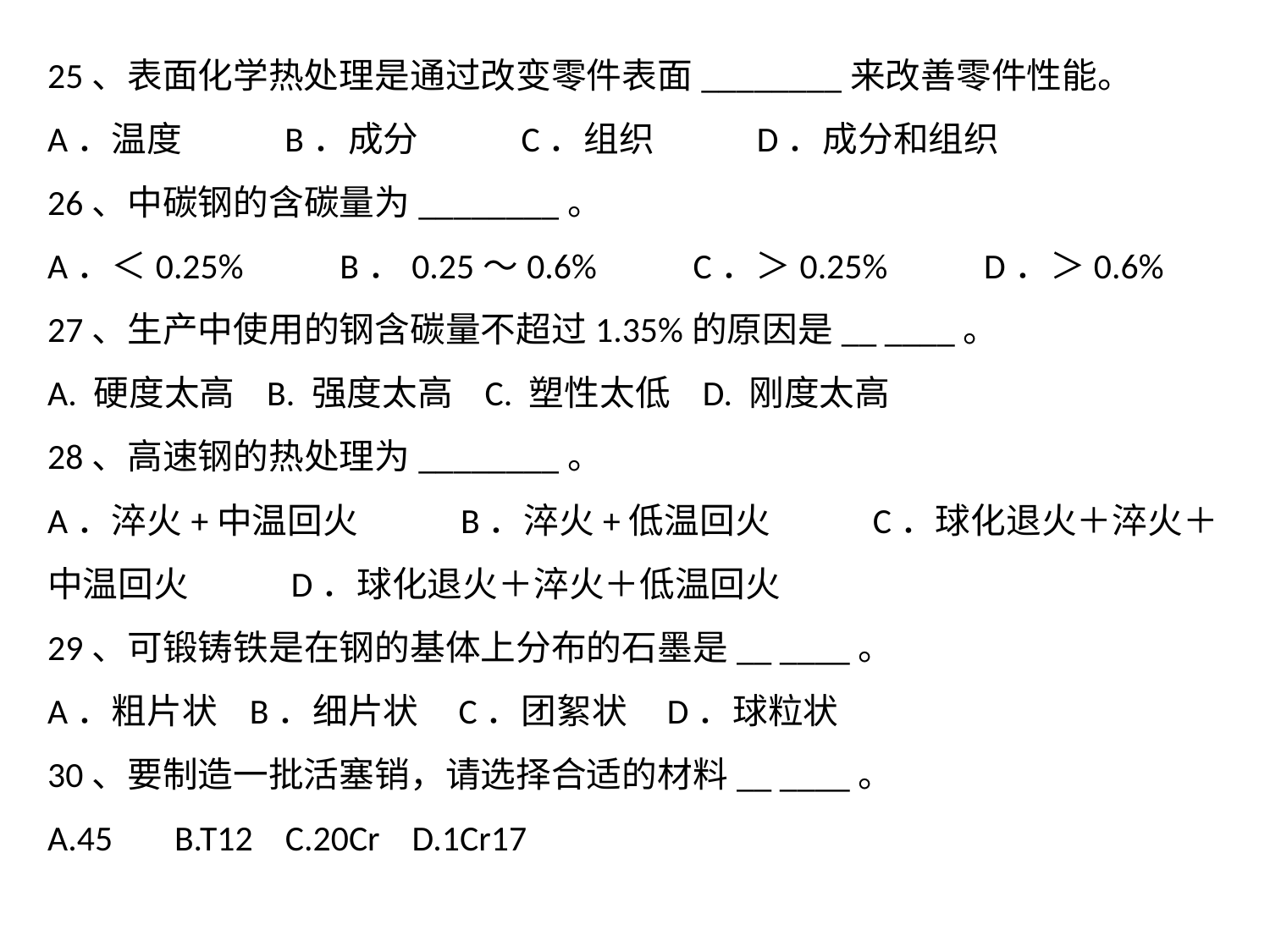

25、表面化学热处理是通过改变零件表面________来改善零件性能。
A．温度            B．成分            C．组织            D．成分和组织
26、中碳钢的含碳量为________。
A．＜0.25%            B．0.25～0.6%            C．＞0.25%            D．＞0.6%
27、生产中使用的钢含碳量不超过1.35%的原因是__ ____。
A. 硬度太高   B. 强度太高   C. 塑性太低   D. 刚度太高
28、高速钢的热处理为________。
A．淬火+中温回火            B．淬火+低温回火            C．球化退火＋淬火＋中温回火            D．球化退火＋淬火＋低温回火
29、可锻铸铁是在钢的基体上分布的石墨是__ ____。
A．粗片状   B．细片状    C．团絮状    D．球粒状
30、要制造一批活塞销，请选择合适的材料__ ____。
A.45    	B.T12    C.20Cr    D.1Cr17